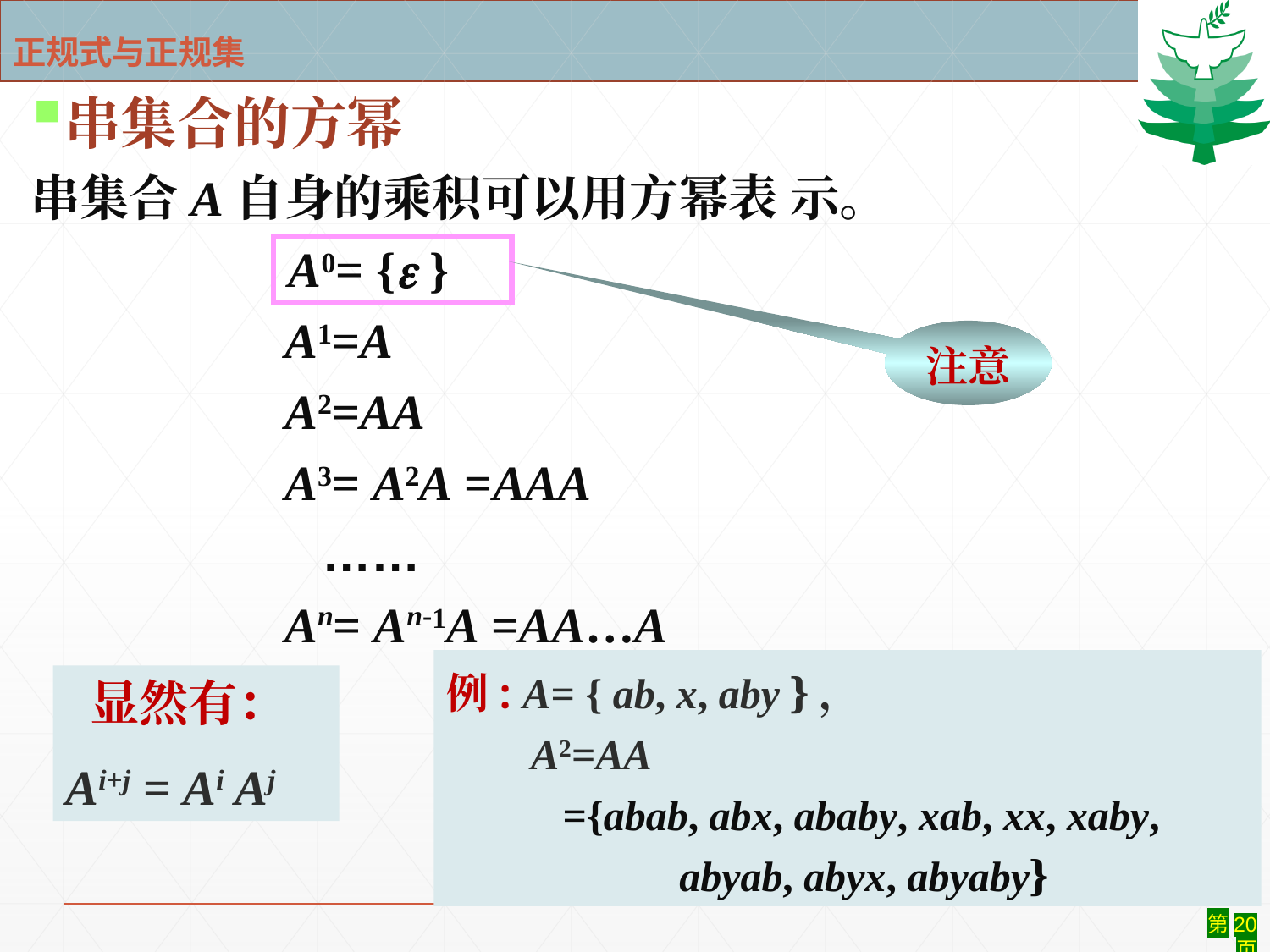

# 正规式与正规集
串集合的方幂
串集合A自身的乘积可以用方幂表 示。
                     A0= {ε }
                	A1=A
		A2=AA
		A3= A2A =AAA
		   ……
 		An= An-1A =AA…A

注意
例: A= { ab, x, aby }，
        A2=AA
           ={abab, abx, ababy, xab, xx, xaby,
                      abyab, abyx, abyaby}
 显然有：
Ai+j = Ai Aj